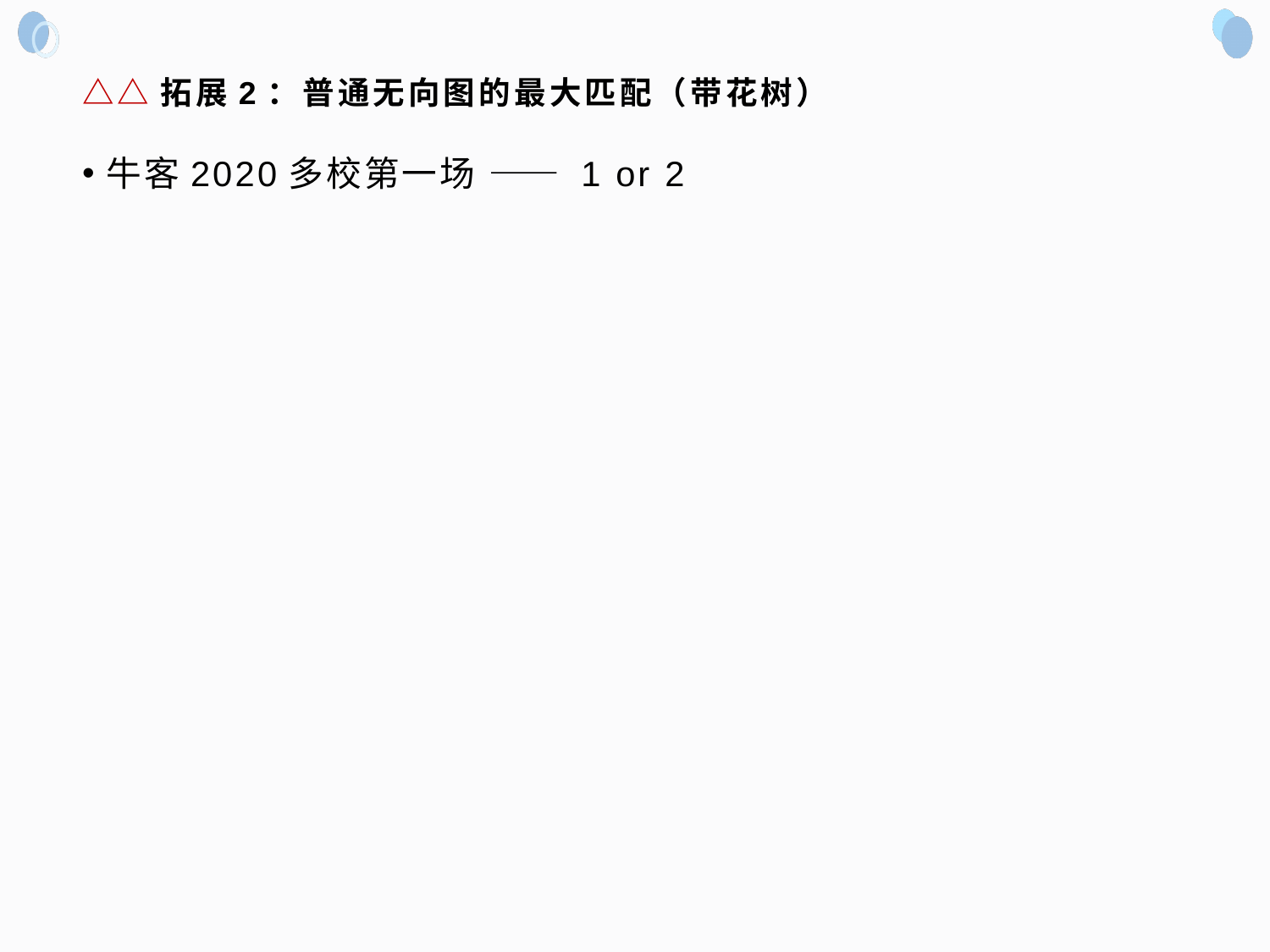

# △△拓展2：普通无向图的最大匹配（带花树）
牛客2020多校第一场 —— 1 or 2